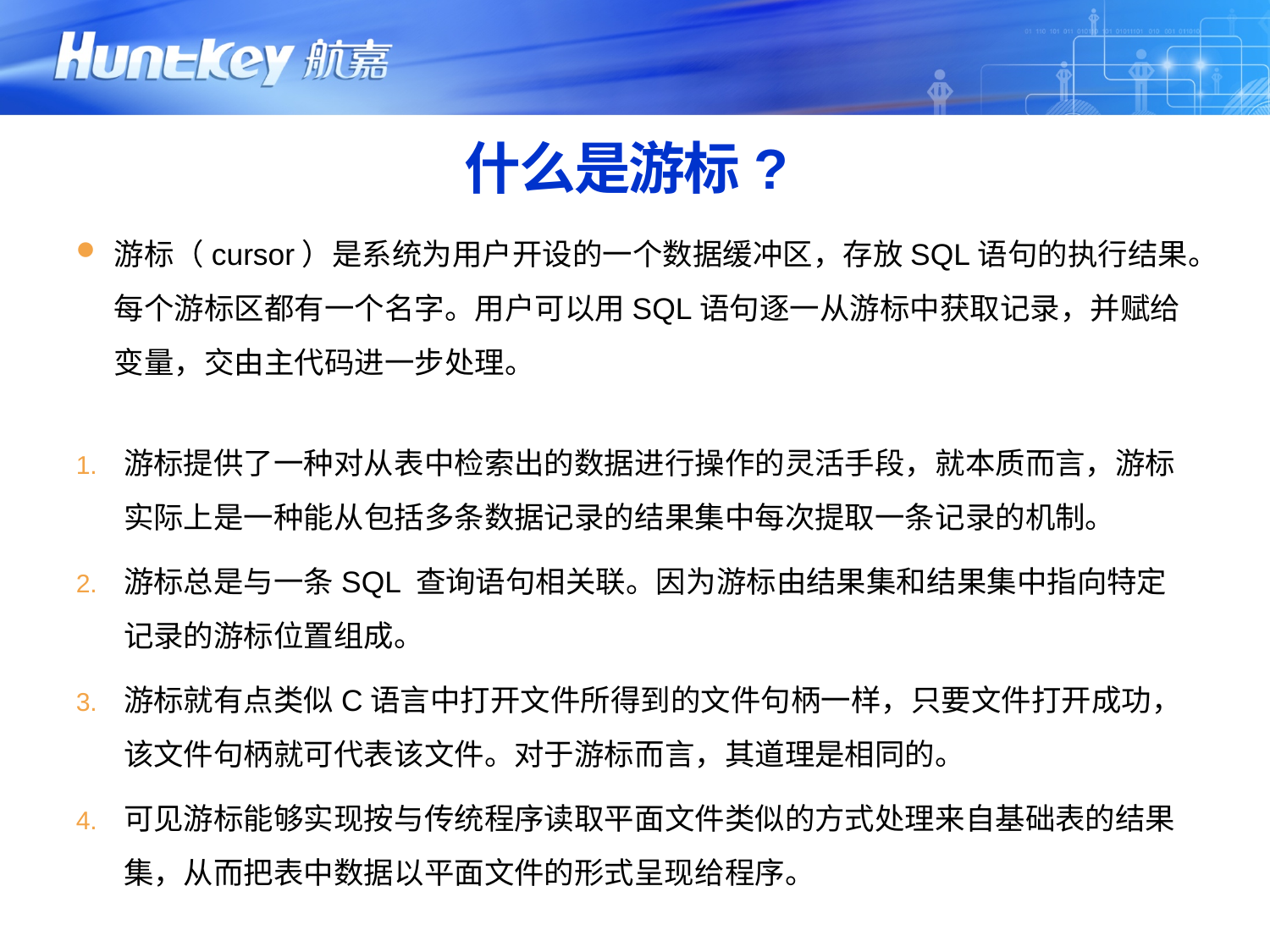

# 什么是游标?
游标（cursor）是系统为用户开设的一个数据缓冲区，存放SQL语句的执行结果。每个游标区都有一个名字。用户可以用SQL语句逐一从游标中获取记录，并赋给变量，交由主代码进一步处理。

游标提供了一种对从表中检索出的数据进行操作的灵活手段，就本质而言，游标实际上是一种能从包括多条数据记录的结果集中每次提取一条记录的机制。
游标总是与一条SQL 查询语句相关联。因为游标由结果集和结果集中指向特定记录的游标位置组成。
游标就有点类似C语言中打开文件所得到的文件句柄一样，只要文件打开成功，该文件句柄就可代表该文件。对于游标而言，其道理是相同的。
可见游标能够实现按与传统程序读取平面文件类似的方式处理来自基础表的结果集，从而把表中数据以平面文件的形式呈现给程序。